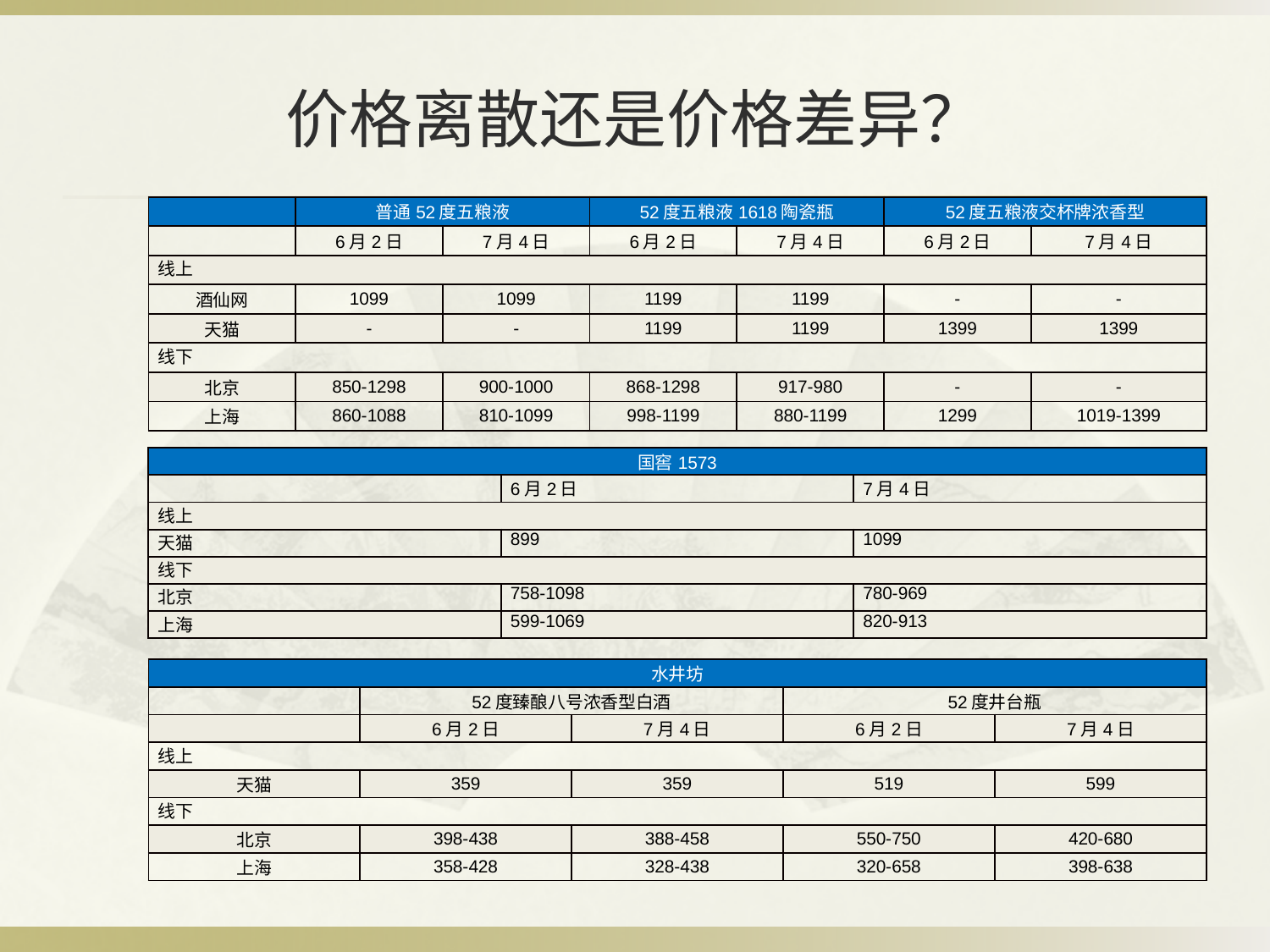

# 价格离散还是价格差异？
|  | 普通52度五粮液 |  | 52度五粮液1618陶瓷瓶 |  | 52度五粮液交杯牌浓香型 |  |
| --- | --- | --- | --- | --- | --- | --- |
|  | 6月2日 | 7月4日 | 6月2日 | 7月4日 | 6月2日 | 7月4日 |
| 线上 |  |  |  |  |  |  |
| 酒仙网 | 1099 | 1099 | 1199 | 1199 | - | - |
| 天猫 | - | - | 1199 | 1199 | 1399 | 1399 |
| 线下 |  |  |  |  |  |  |
| 北京 | 850-1298 | 900-1000 | 868-1298 | 917-980 | - | - |
| 上海 | 860-1088 | 810-1099 | 998-1199 | 880-1199 | 1299 | 1019-1399 |
| 国窖1573 |  |  |
| --- | --- | --- |
|  | 6月2日 | 7月4日 |
| 线上 |  |  |
| 天猫 | 899 | 1099 |
| 线下 |  |  |
| 北京 | 758-1098 | 780-969 |
| 上海 | 599-1069 | 820-913 |
| 水井坊 |  |  |  |  |
| --- | --- | --- | --- | --- |
|  | 52度臻酿八号浓香型白酒 |  | 52度井台瓶 |  |
|  | 6月2日 | 7月4日 | 6月2日 | 7月4日 |
| 线上 |  |  |  |  |
| 天猫 | 359 | 359 | 519 | 599 |
| 线下 |  |  |  |  |
| 北京 | 398-438 | 388-458 | 550-750 | 420-680 |
| 上海 | 358-428 | 328-438 | 320-658 | 398-638 |